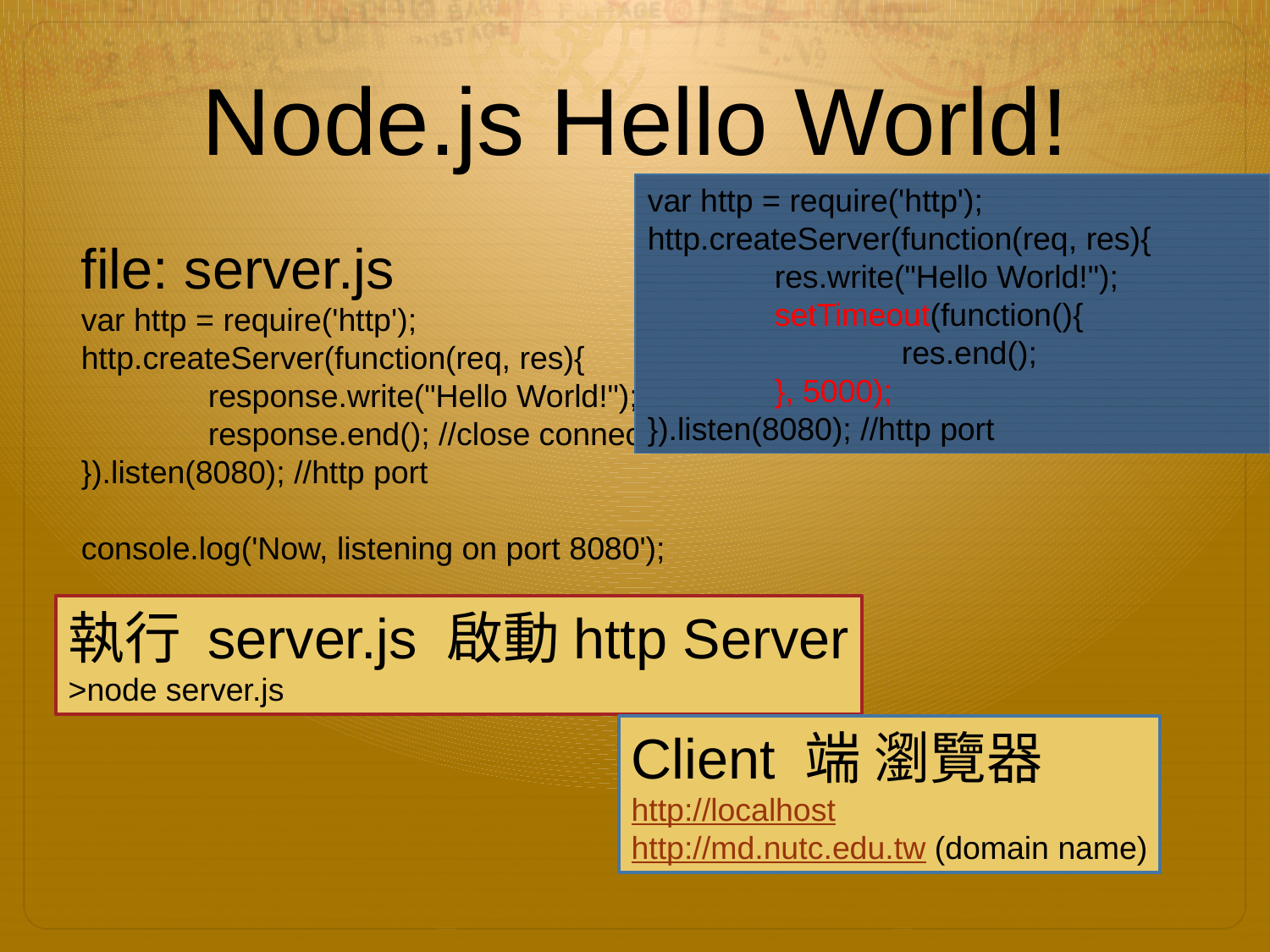

# Node.js Hello World!
var http = require('http');
http.createServer(function(req, res){
	res.write("Hello World!");
	setTimeout(function(){
		res.end();
	}, 5000);
}).listen(8080); //http port
file: server.js
var http = require('http');
http.createServer(function(req, res){
	response.write("Hello World!");
	response.end(); //close connection
}).listen(8080); //http port

console.log('Now, listening on port 8080');
執行 server.js 啟動http Server
>node server.js
Client 端 瀏覽器
http://localhost
http://md.nutc.edu.tw (domain name)